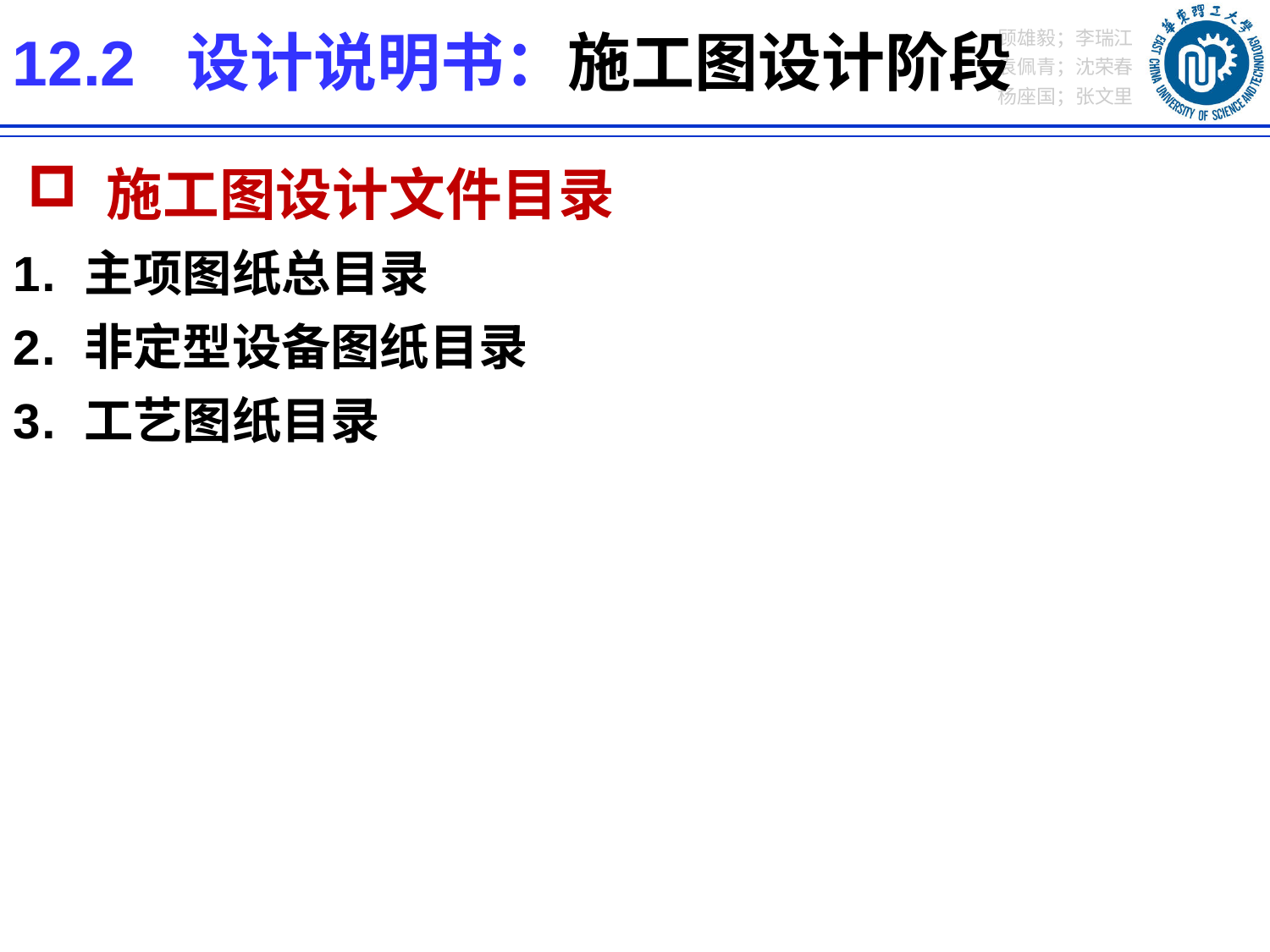

12.2  设计说明书：施工图设计阶段
 施工图设计文件目录
主项图纸总目录
非定型设备图纸目录
工艺图纸目录